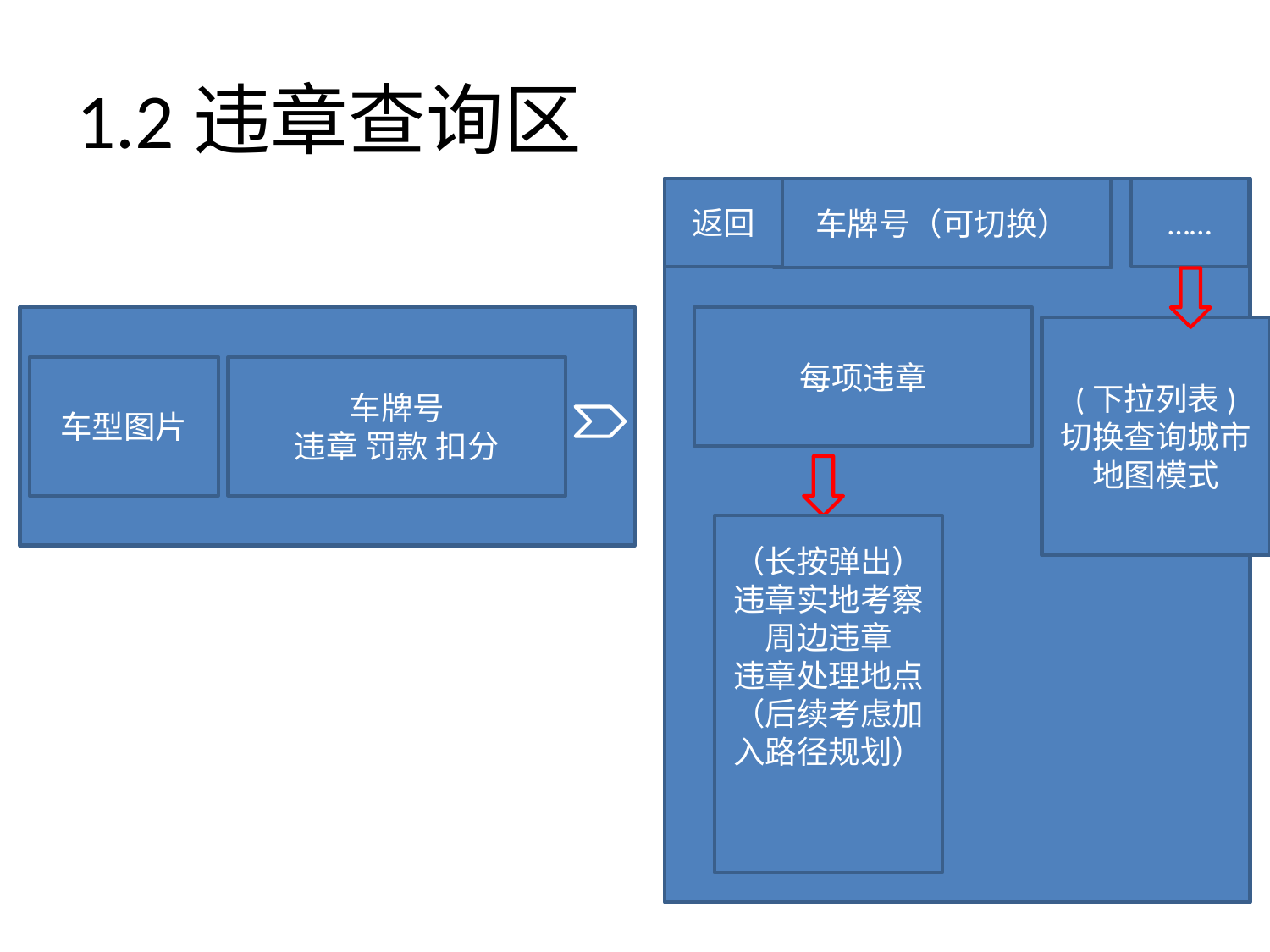

# 1.2违章查询区

返回
车牌号（可切换）
……

每项违章
(下拉列表)
切换查询城市
地图模式
车型图片
车牌号
违章 罚款 扣分

（长按弹出）
违章实地考察
周边违章
违章处理地点（后续考虑加入路径规划）